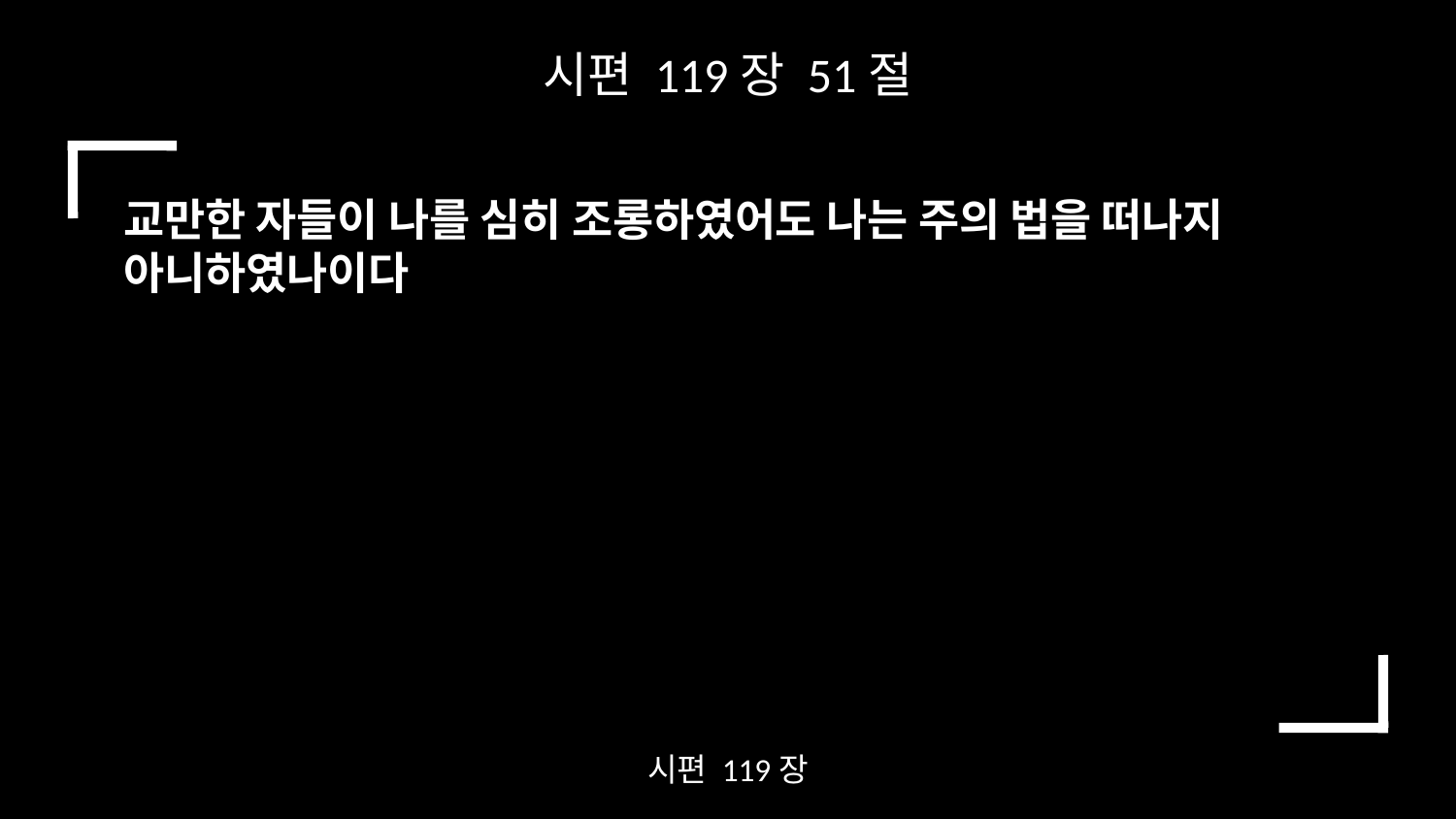

시편 119장 51절

교만한 자들이 나를 심히 조롱하였어도 나는 주의 법을 떠나지 아니하였나이다

시편 119장